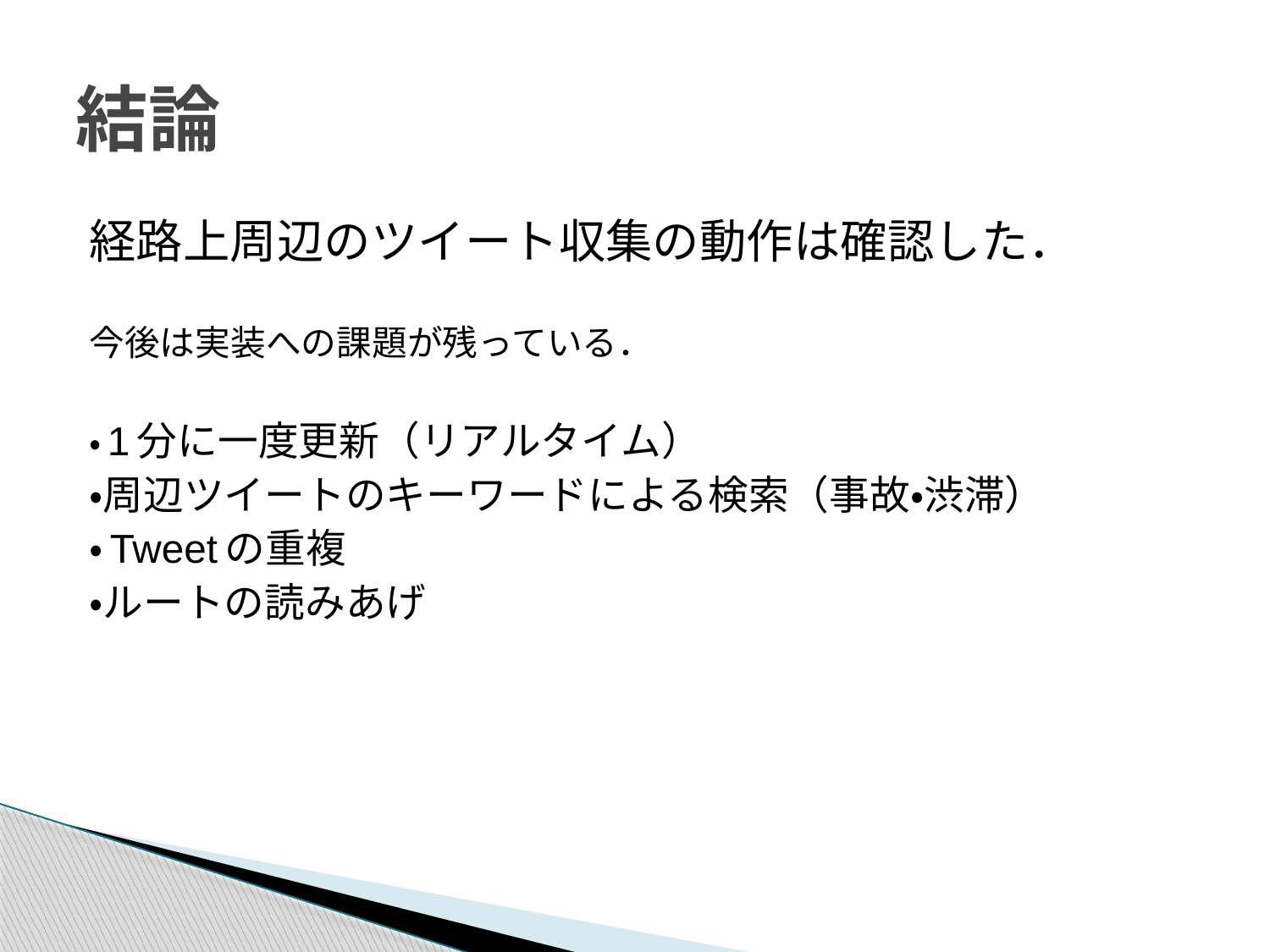

# 結論
経路上周辺のツイート収集の動作は確認した．

今後は実装への課題が残っている．

・1分に一度更新（リアルタイム）
・周辺ツイートのキーワードによる検索（事故・渋滞）
・Tweetの重複
・ルートの読みあげ